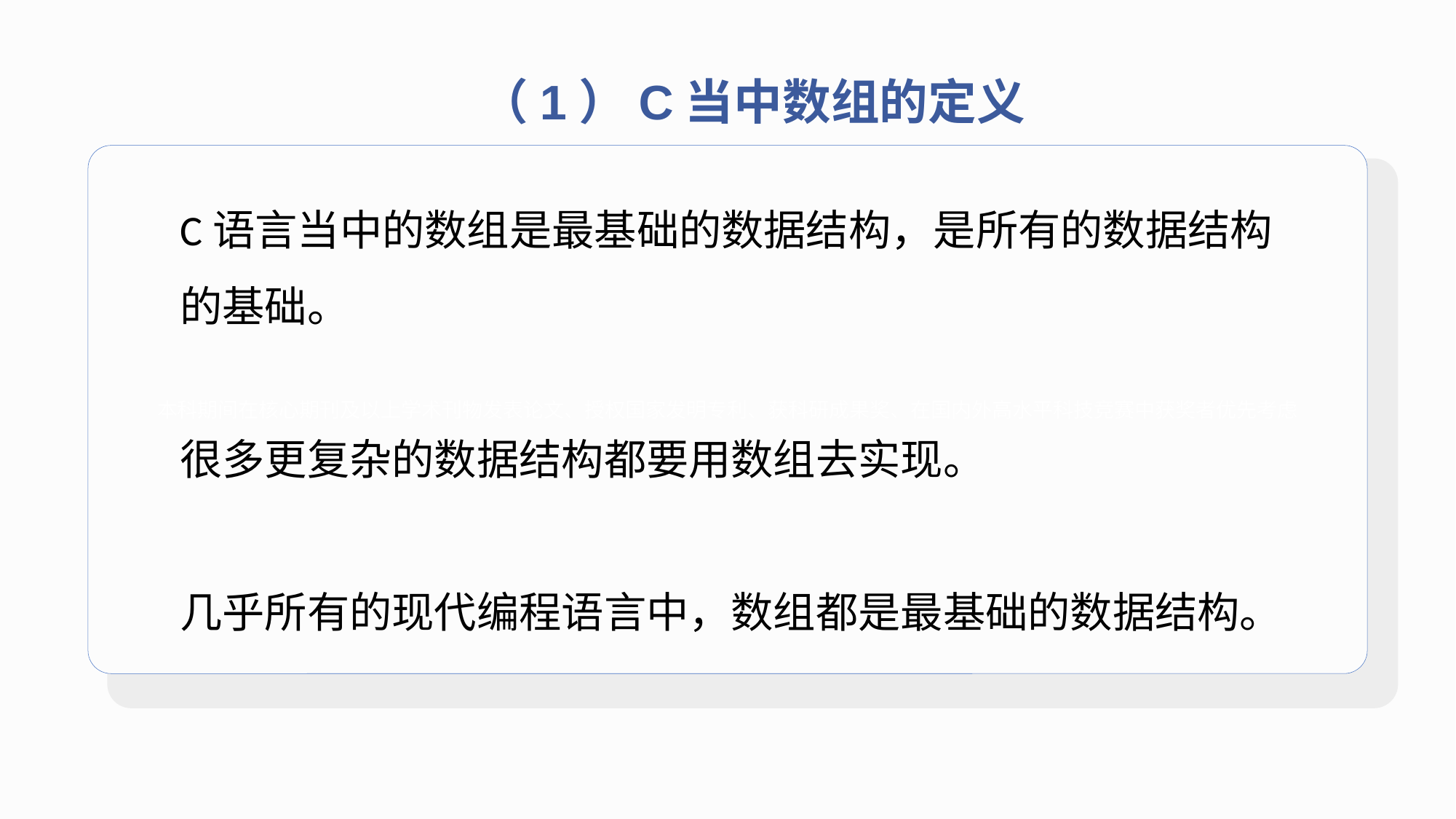

（1）C当中数组的定义
本科期间在核心期刊及以上学术刊物发表论文、授权国家发明专利、获科研成果奖、在国内外高水平科技竞赛中获奖者优先考虑

C语言当中的数组是最基础的数据结构，是所有的数据结构的基础。

很多更复杂的数据结构都要用数组去实现。

几乎所有的现代编程语言中，数组都是最基础的数据结构。